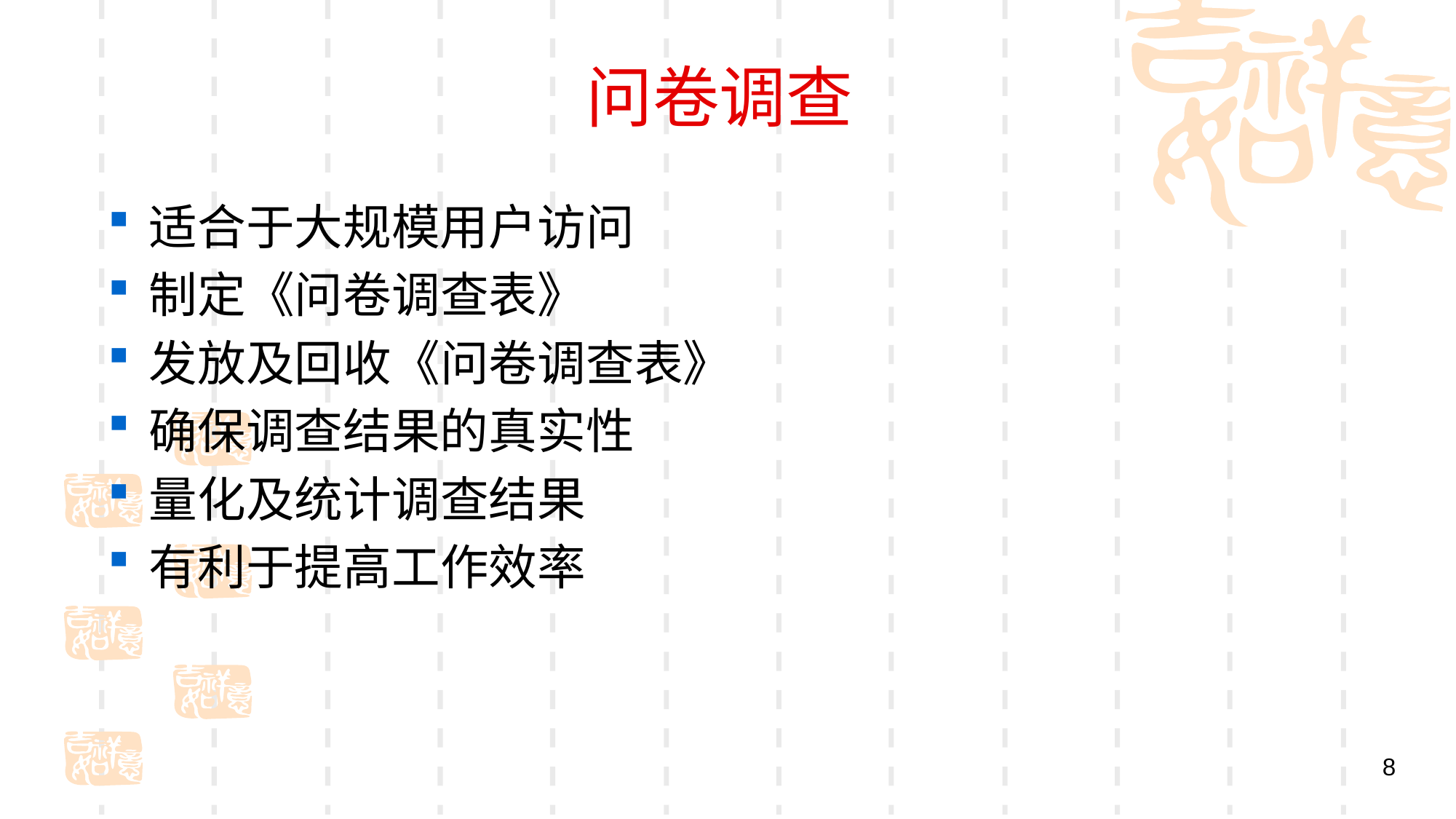

# 问卷调查
适合于大规模用户访问
制定《问卷调查表》
发放及回收《问卷调查表》
确保调查结果的真实性
量化及统计调查结果
有利于提高工作效率
8